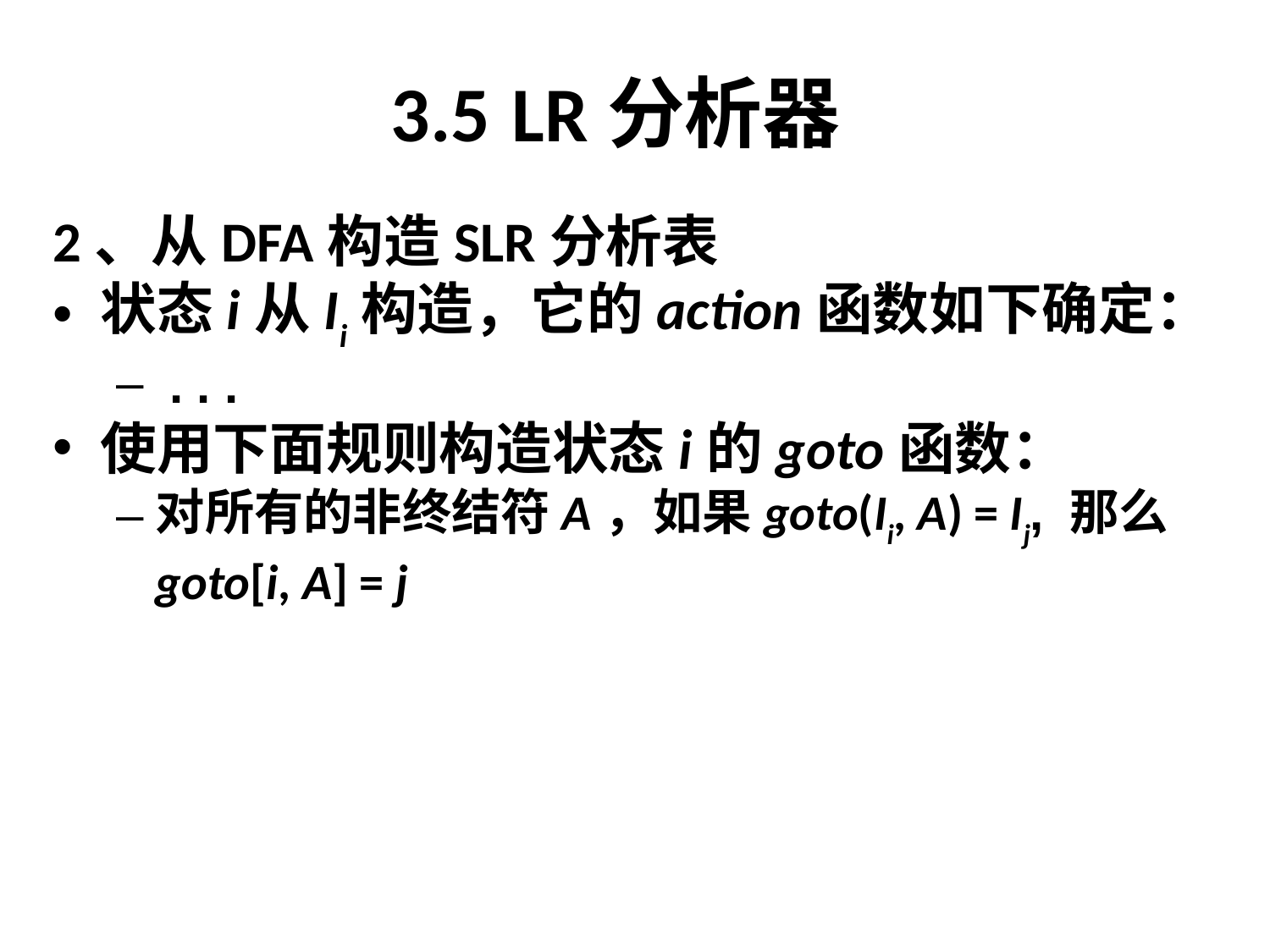

# 3.5 LR分析器
2、从DFA构造SLR分析表
状态i从Ii构造，它的action函数如下确定：
 . . .
使用下面规则构造状态i的goto函数：
对所有的非终结符A，如果goto(Ii, A) = Ij, 那么goto[i, A] = j